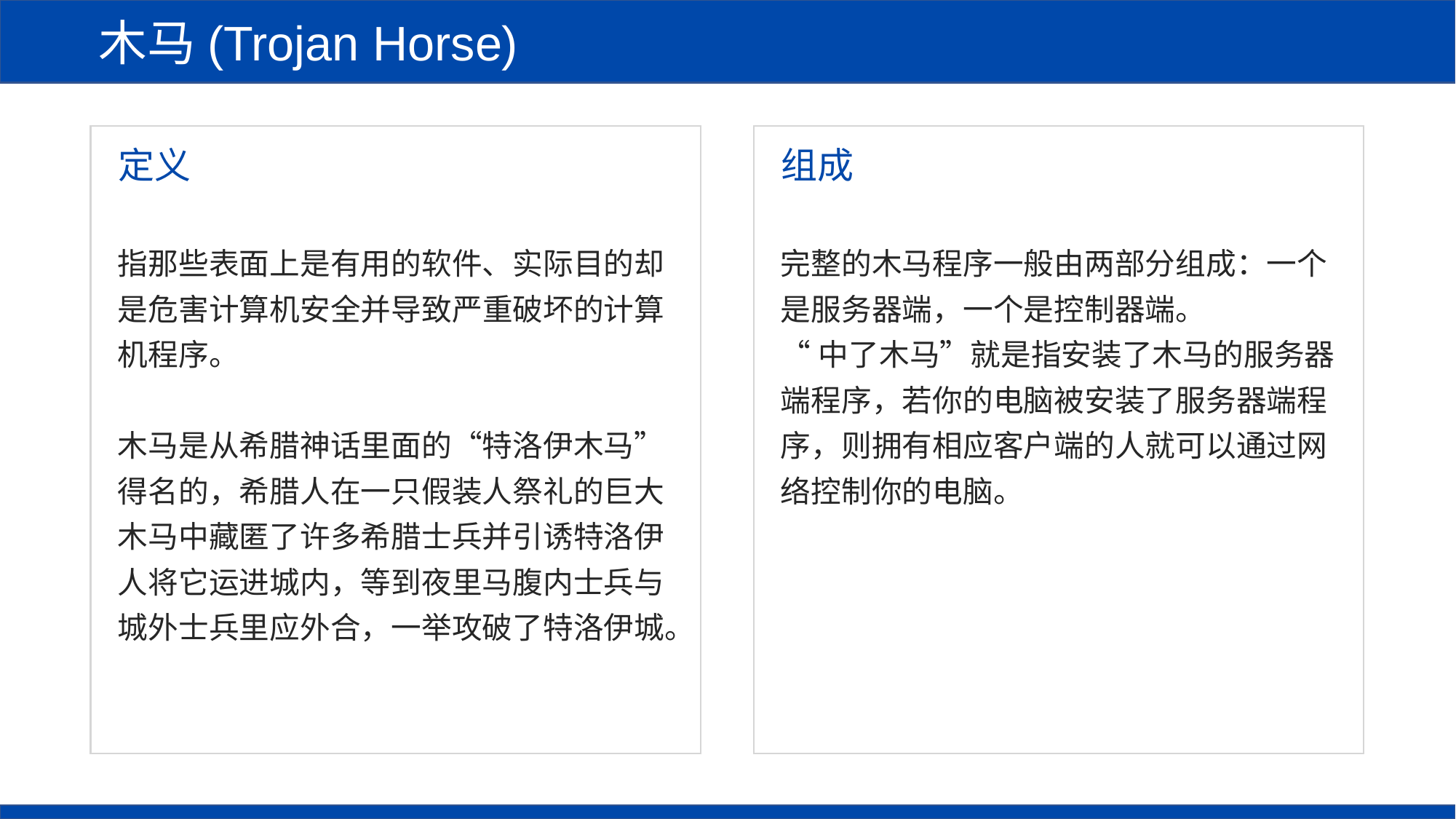

木马(Trojan Horse)

定义
组成
指那些表面上是有用的软件、实际目的却是危害计算机安全并导致严重破坏的计算机程序。

木马是从希腊神话里面的“特洛伊木马”得名的，希腊人在一只假装人祭礼的巨大木马中藏匿了许多希腊士兵并引诱特洛伊人将它运进城内，等到夜里马腹内士兵与城外士兵里应外合，一举攻破了特洛伊城。

完整的木马程序一般由两部分组成：一个是服务器端，一个是控制器端。
“中了木马”就是指安装了木马的服务器端程序，若你的电脑被安装了服务器端程序，则拥有相应客户端的人就可以通过网络控制你的电脑。